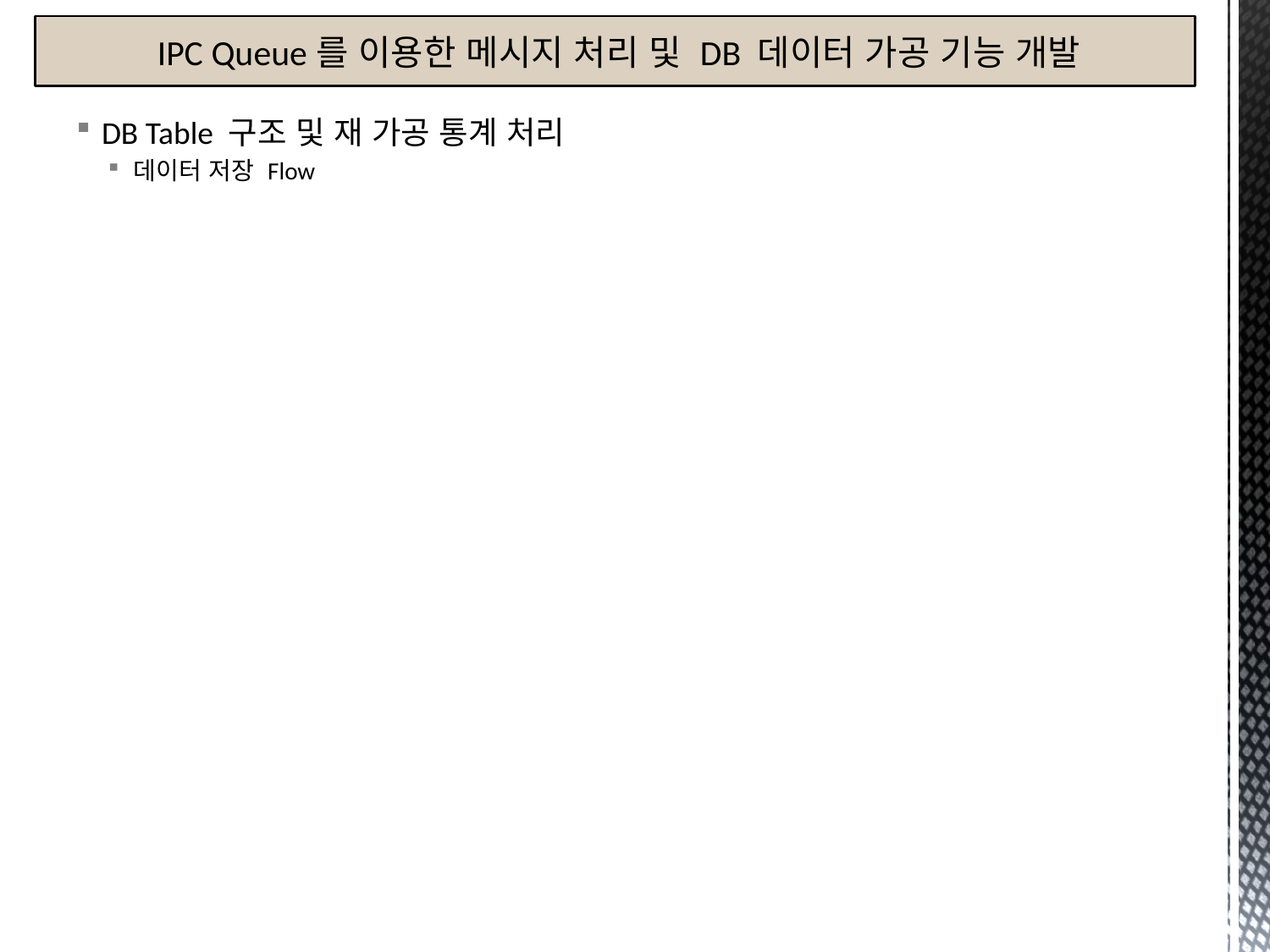

IPC Queue를 이용한 메시지 처리 및 DB 데이터 가공 기능 개발
DB Table 구조 및 재 가공 통계 처리
데이터 저장 Flow